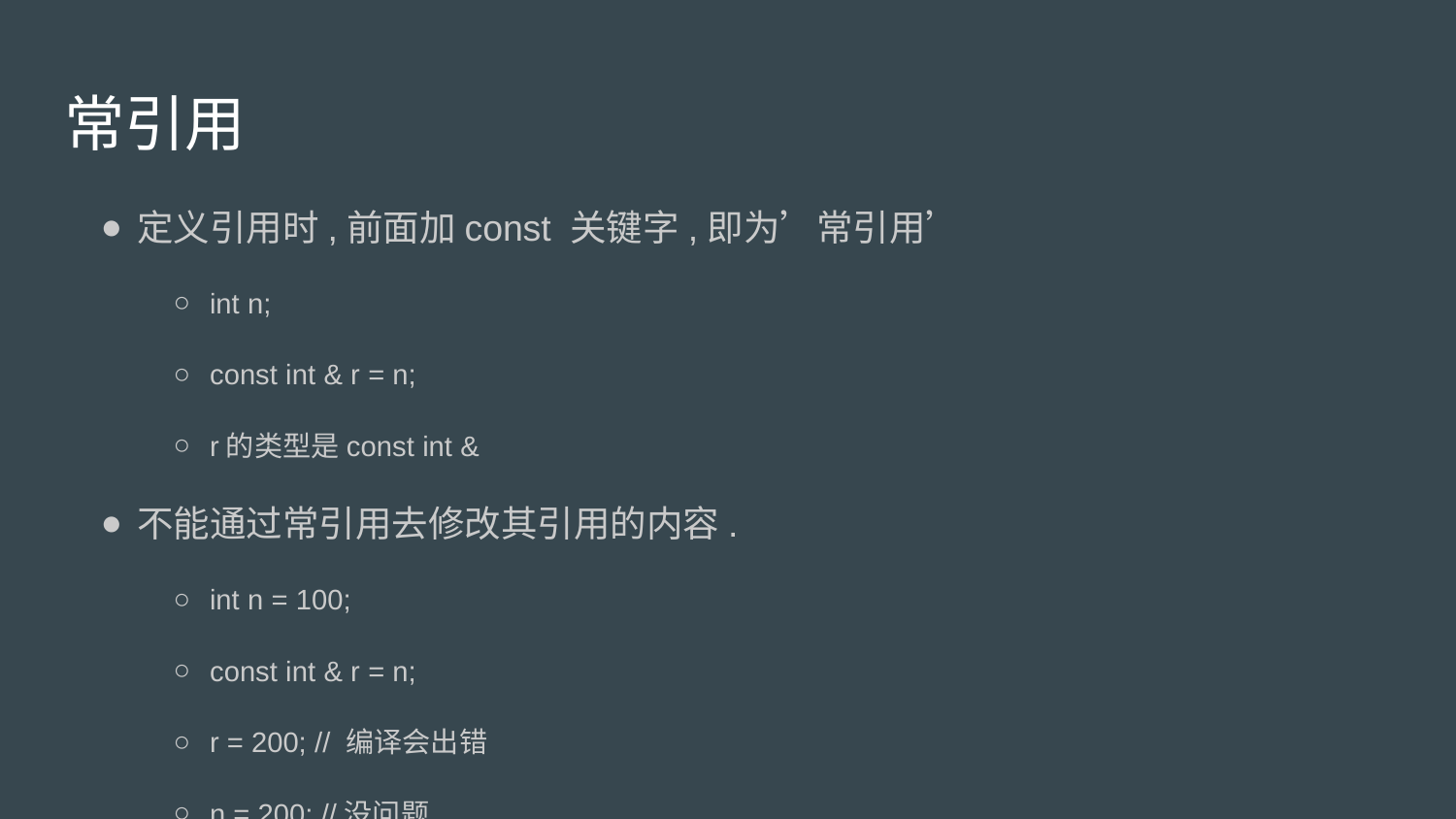

# 常引用
定义引用时,前面加const 关键字,即为’常引用’
int n;
const int & r = n;
r的类型是const int &
不能通过常引用去修改其引用的内容.
int n = 100;
const int & r = n;
r = 200; // 编译会出错
n = 200; //没问题